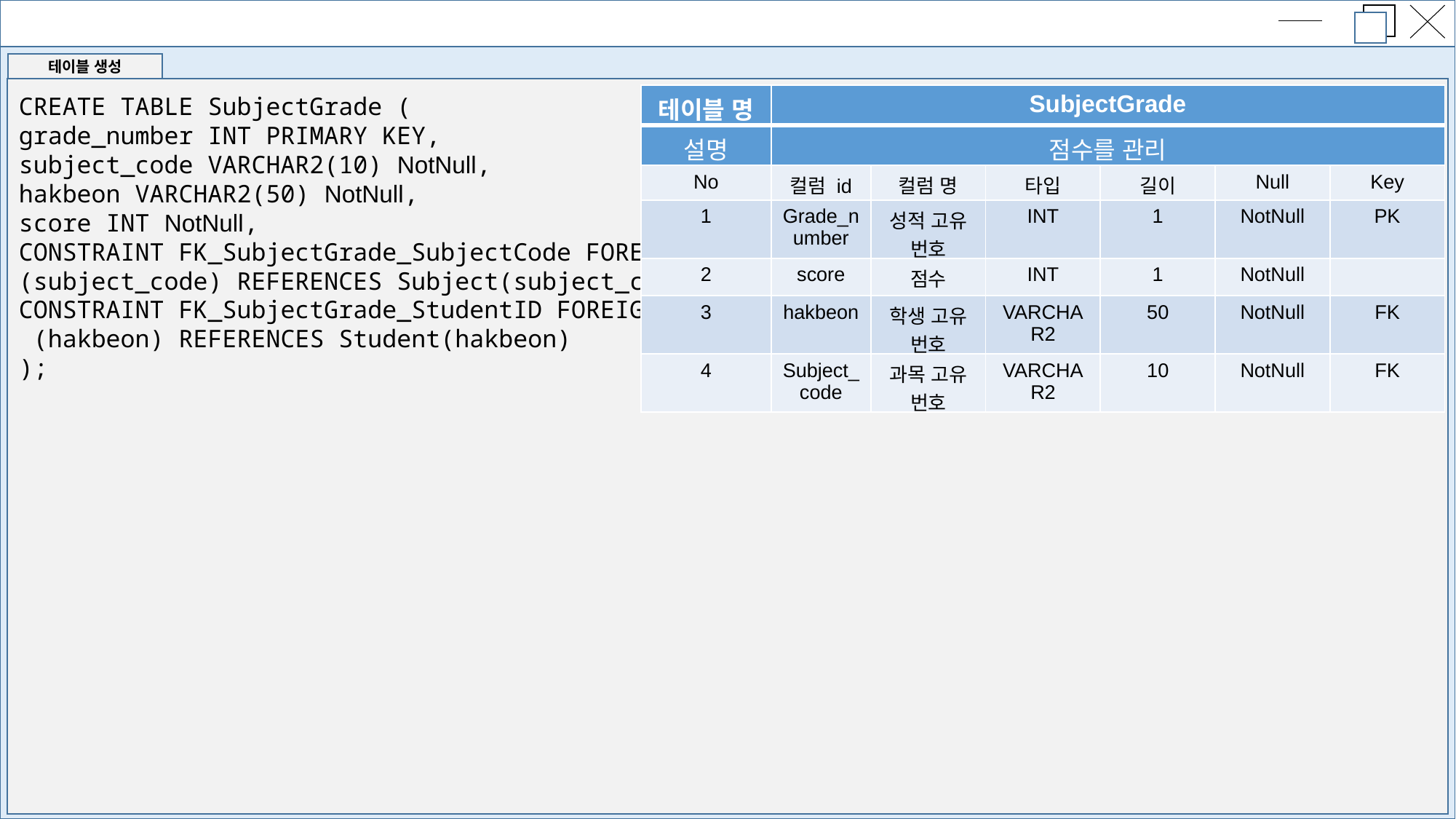

테이블 생성

| 테이블 명 | SubjectGrade |  |  |  |  |  |
| --- | --- | --- | --- | --- | --- | --- |
| 설명 | 점수를 관리 |  |  |  |  |  |
| No | 컬럼 id | 컬럼 명 | 타입 | 길이 | Null | Key |
| 1 | Grade\_number | 성적 고유 번호 | INT | 1 | NotNull | PK |
| 2 | score | 점수 | INT | 1 | NotNull |  |
| 3 | hakbeon | 학생 고유 번호 | VARCHAR2 | 50 | NotNull | FK |
| 4 | Subject\_code | 과목 고유 번호 | VARCHAR2 | 10 | NotNull | FK |
CREATE TABLE SubjectGrade (
grade_number INT PRIMARY KEY,
subject_code VARCHAR2(10) NotNull,
hakbeon VARCHAR2(50) NotNull,
score INT NotNull,
CONSTRAINT FK_SubjectGrade_SubjectCode FOREIGN KEY
(subject_code) REFERENCES Subject(subject_code),
CONSTRAINT FK_SubjectGrade_StudentID FOREIGN KEY
 (hakbeon) REFERENCES Student(hakbeon)
);